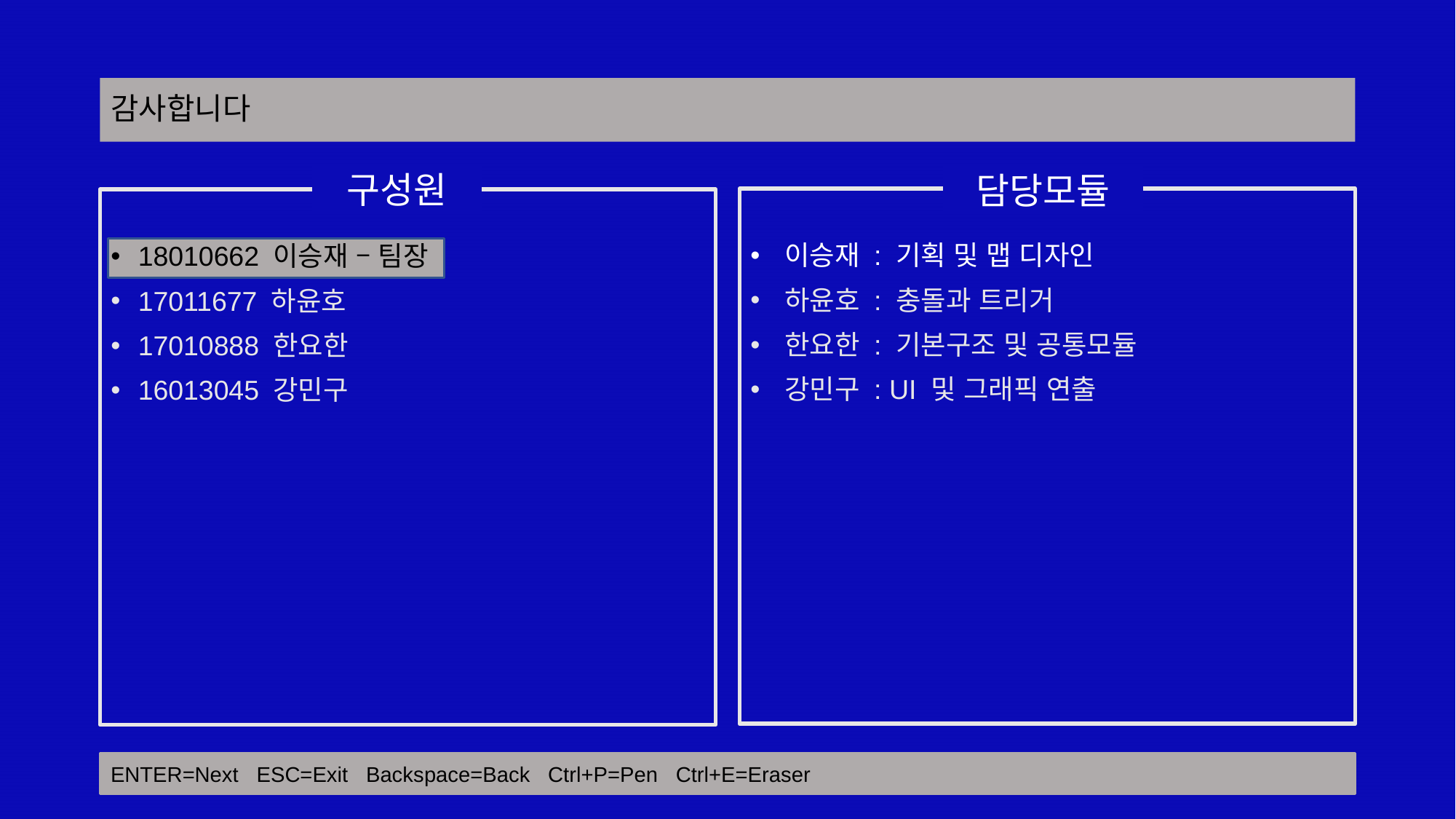

# 감사합니다
구성원
담당모듈

이승재 : 기획 및 맵 디자인
하윤호 : 충돌과 트리거
한요한 : 기본구조 및 공통모듈
강민구 : UI 및 그래픽 연출

18010662 이승재 – 팀장
17011677 하윤호
17010888 한요한
16013045 강민구